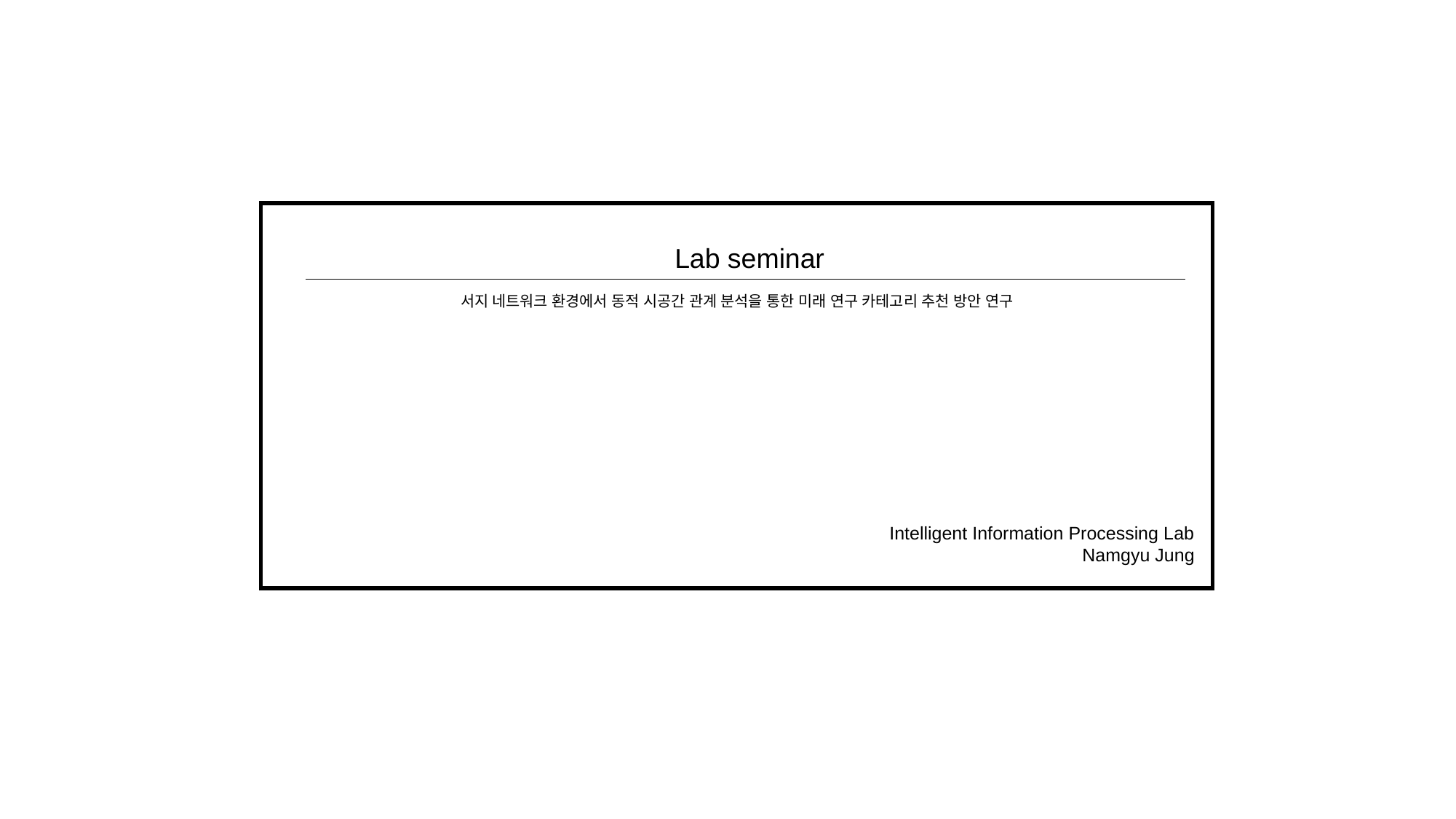

Lab seminar
서지 네트워크 환경에서 동적 시공간 관계 분석을 통한 미래 연구 카테고리 추천 방안 연구
Intelligent Information Processing Lab
		Namgyu Jung